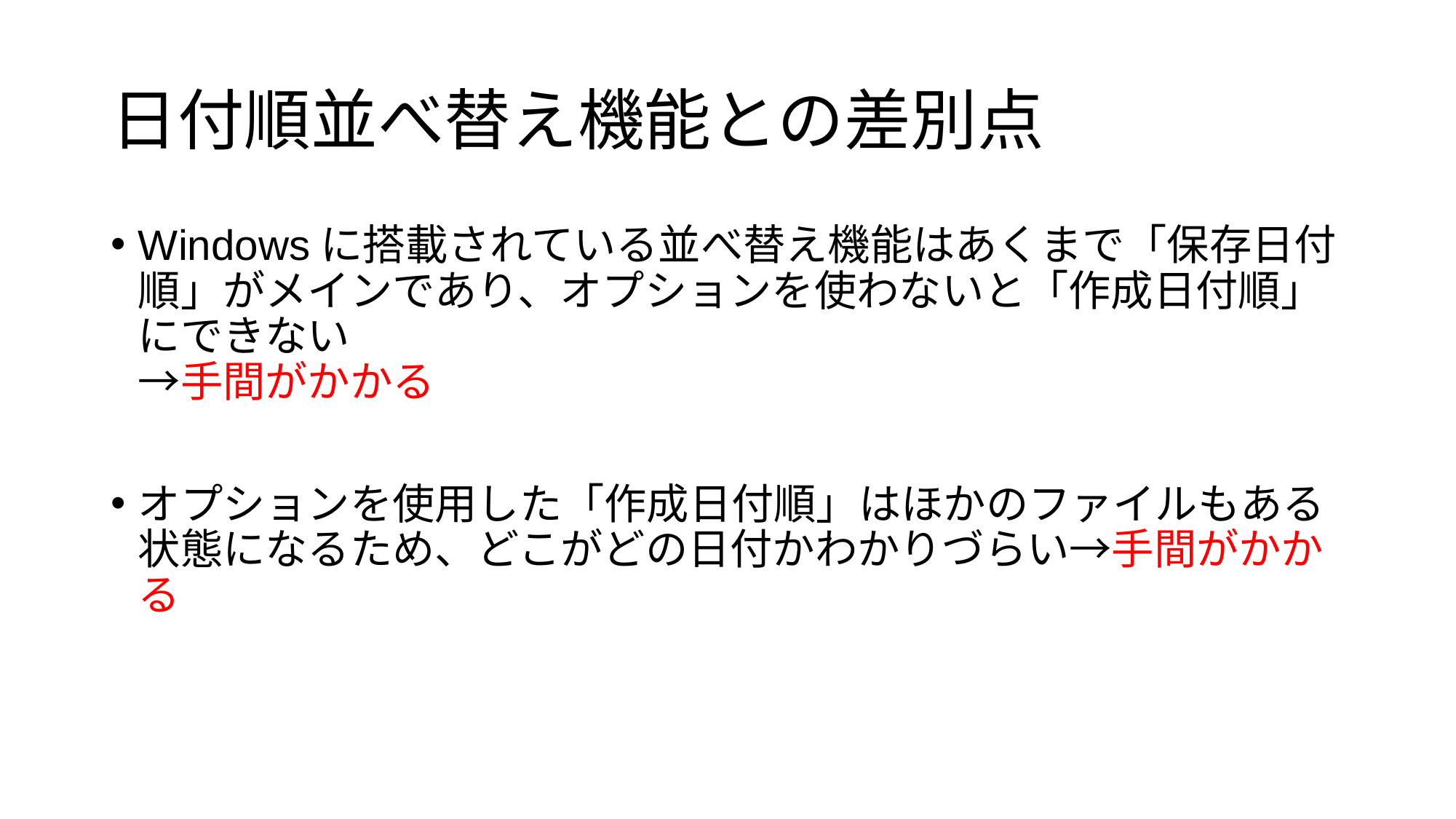

# 日付順並べ替え機能との差別点
Windowsに搭載されている並べ替え機能はあくまで「保存日付順」がメインであり、オプションを使わないと「作成日付順」にできない
→手間がかかる

オプションを使用した「作成日付順」はほかのファイルもある状態になるため、どこがどの日付かわかりづらい→手間がかかる